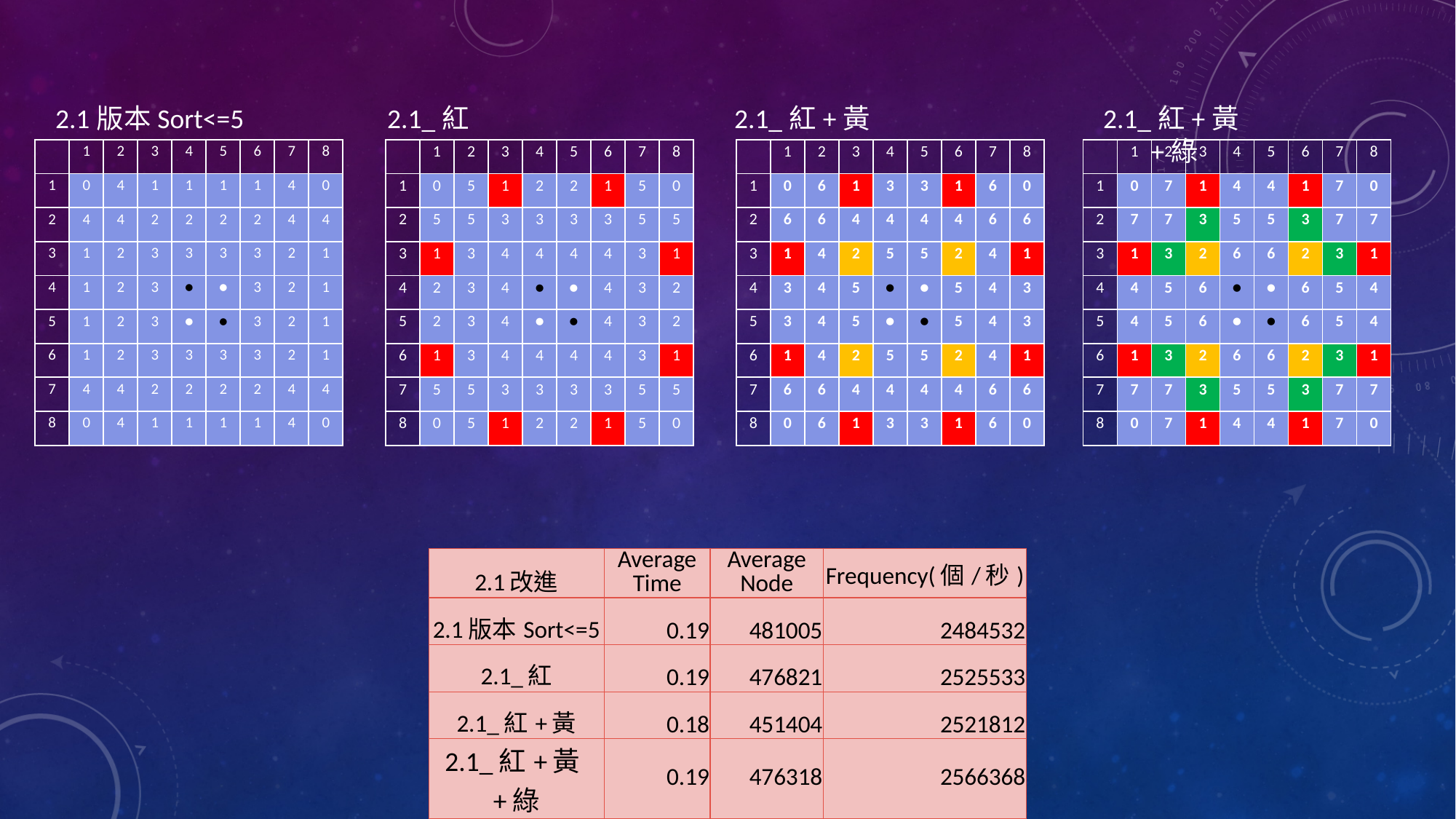

2.1版本Sort<=5
2.1_紅+黃
2.1_紅+黃+綠
2.1_紅
|  | 1 | 2 | 3 | 4 | 5 | 6 | 7 | 8 |
| --- | --- | --- | --- | --- | --- | --- | --- | --- |
| 1 | 0 | 4 | 1 | 1 | 1 | 1 | 4 | 0 |
| 2 | 4 | 4 | 2 | 2 | 2 | 2 | 4 | 4 |
| 3 | 1 | 2 | 3 | 3 | 3 | 3 | 2 | 1 |
| 4 | 1 | 2 | 3 | ● | ● | 3 | 2 | 1 |
| 5 | 1 | 2 | 3 | ● | ● | 3 | 2 | 1 |
| 6 | 1 | 2 | 3 | 3 | 3 | 3 | 2 | 1 |
| 7 | 4 | 4 | 2 | 2 | 2 | 2 | 4 | 4 |
| 8 | 0 | 4 | 1 | 1 | 1 | 1 | 4 | 0 |
|  | 1 | 2 | 3 | 4 | 5 | 6 | 7 | 8 |
| --- | --- | --- | --- | --- | --- | --- | --- | --- |
| 1 | 0 | 5 | 1 | 2 | 2 | 1 | 5 | 0 |
| 2 | 5 | 5 | 3 | 3 | 3 | 3 | 5 | 5 |
| 3 | 1 | 3 | 4 | 4 | 4 | 4 | 3 | 1 |
| 4 | 2 | 3 | 4 | ● | ● | 4 | 3 | 2 |
| 5 | 2 | 3 | 4 | ● | ● | 4 | 3 | 2 |
| 6 | 1 | 3 | 4 | 4 | 4 | 4 | 3 | 1 |
| 7 | 5 | 5 | 3 | 3 | 3 | 3 | 5 | 5 |
| 8 | 0 | 5 | 1 | 2 | 2 | 1 | 5 | 0 |
|  | 1 | 2 | 3 | 4 | 5 | 6 | 7 | 8 |
| --- | --- | --- | --- | --- | --- | --- | --- | --- |
| 1 | 0 | 6 | 1 | 3 | 3 | 1 | 6 | 0 |
| 2 | 6 | 6 | 4 | 4 | 4 | 4 | 6 | 6 |
| 3 | 1 | 4 | 2 | 5 | 5 | 2 | 4 | 1 |
| 4 | 3 | 4 | 5 | ● | ● | 5 | 4 | 3 |
| 5 | 3 | 4 | 5 | ● | ● | 5 | 4 | 3 |
| 6 | 1 | 4 | 2 | 5 | 5 | 2 | 4 | 1 |
| 7 | 6 | 6 | 4 | 4 | 4 | 4 | 6 | 6 |
| 8 | 0 | 6 | 1 | 3 | 3 | 1 | 6 | 0 |
|  | 1 | 2 | 3 | 4 | 5 | 6 | 7 | 8 |
| --- | --- | --- | --- | --- | --- | --- | --- | --- |
| 1 | 0 | 7 | 1 | 4 | 4 | 1 | 7 | 0 |
| 2 | 7 | 7 | 3 | 5 | 5 | 3 | 7 | 7 |
| 3 | 1 | 3 | 2 | 6 | 6 | 2 | 3 | 1 |
| 4 | 4 | 5 | 6 | ● | ● | 6 | 5 | 4 |
| 5 | 4 | 5 | 6 | ● | ● | 6 | 5 | 4 |
| 6 | 1 | 3 | 2 | 6 | 6 | 2 | 3 | 1 |
| 7 | 7 | 7 | 3 | 5 | 5 | 3 | 7 | 7 |
| 8 | 0 | 7 | 1 | 4 | 4 | 1 | 7 | 0 |
| 2.1改進 | Average Time | Average Node | Frequency(個/秒) |
| --- | --- | --- | --- |
| 2.1版本Sort<=5 | 0.19 | 481005 | 2484532 |
| 2.1\_紅 | 0.19 | 476821 | 2525533 |
| 2.1\_紅+黃 | 0.18 | 451404 | 2521812 |
| 2.1\_紅+黃+綠 | 0.19 | 476318 | 2566368 |